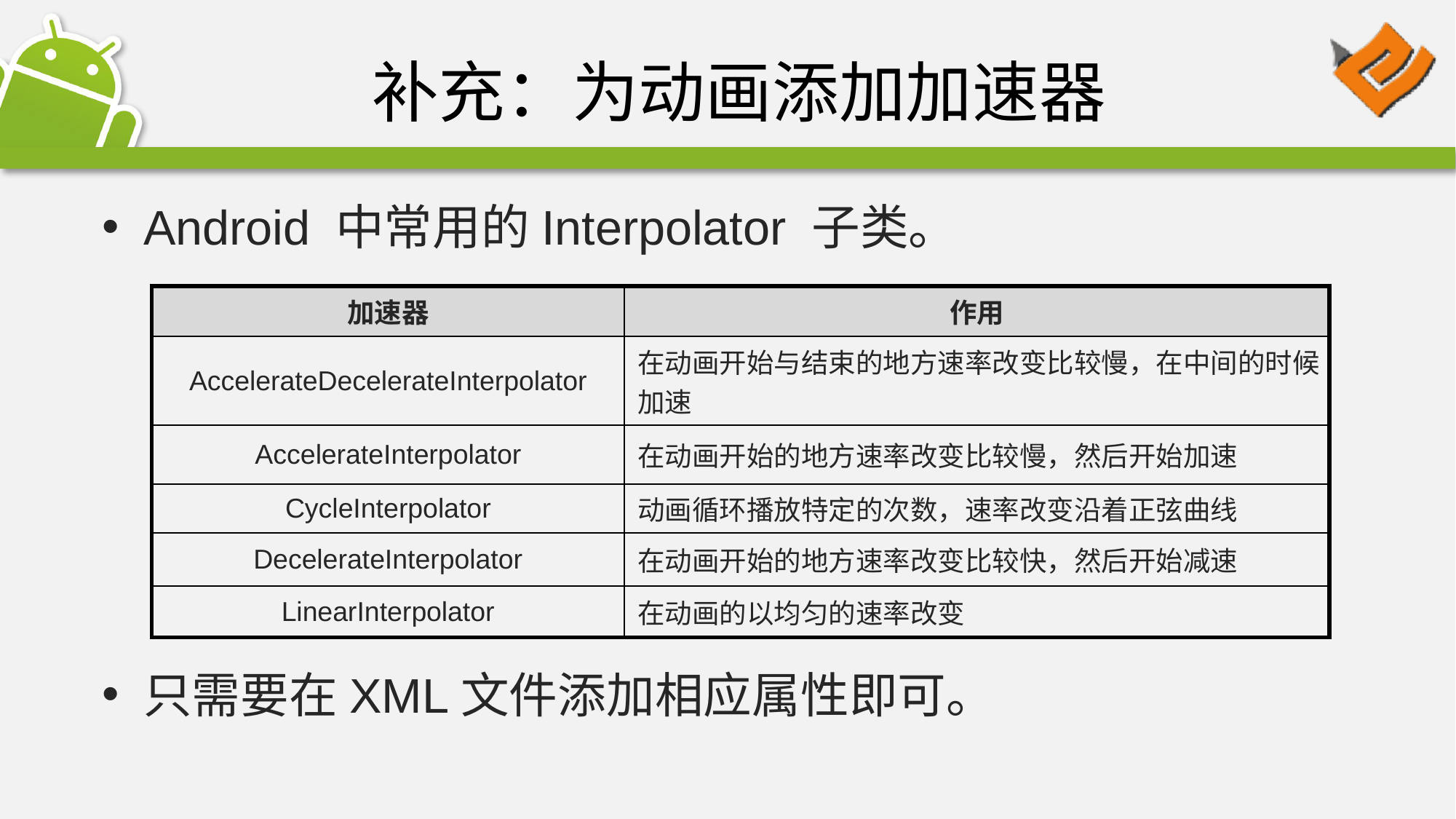

# 补充：为动画添加加速器
Android 中常用的Interpolator 子类。
| 加速器 | 作用 |
| --- | --- |
| AccelerateDecelerateInterpolator | 在动画开始与结束的地方速率改变比较慢，在中间的时候加速 |
| AccelerateInterpolator | 在动画开始的地方速率改变比较慢，然后开始加速 |
| CycleInterpolator | 动画循环播放特定的次数，速率改变沿着正弦曲线 |
| DecelerateInterpolator | 在动画开始的地方速率改变比较快，然后开始减速 |
| LinearInterpolator | 在动画的以均匀的速率改变 |
只需要在XML文件添加相应属性即可。